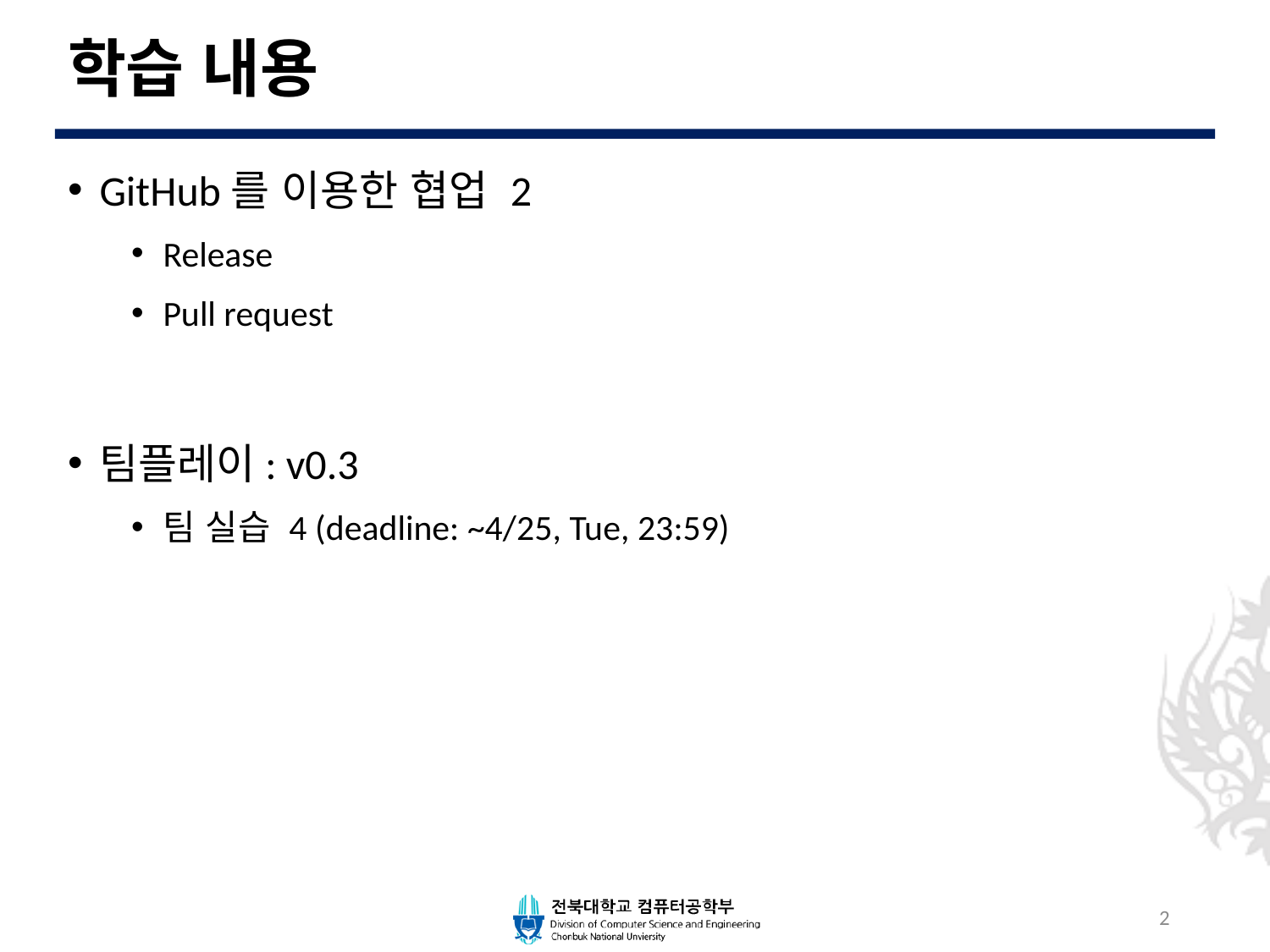

# 학습 내용
GitHub를 이용한 협업 2
Release
Pull request

팀플레이: v0.3
팀 실습 4 (deadline: ~4/25, Tue, 23:59)
2